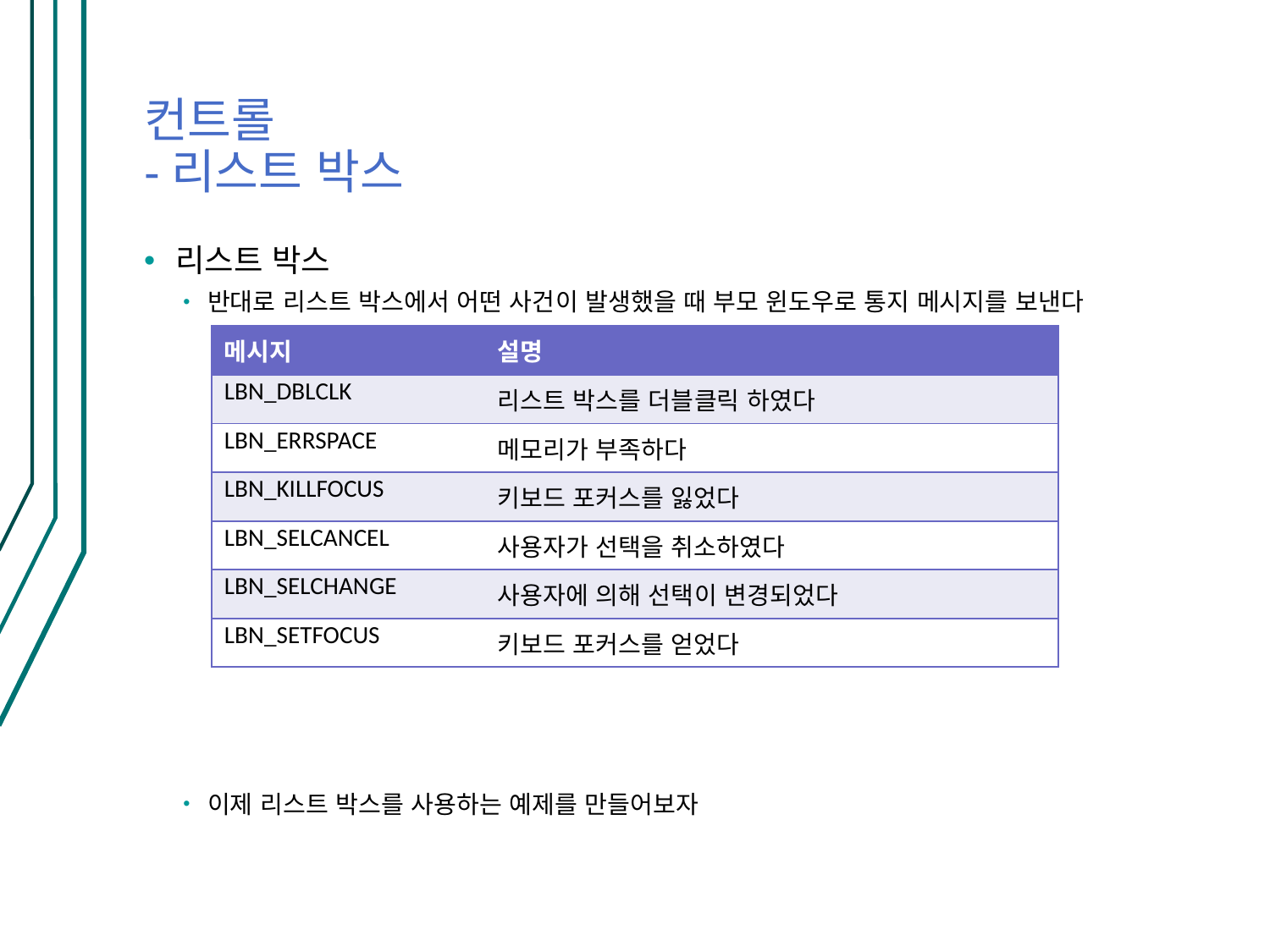

# 컨트롤 -리스트 박스
리스트 박스
반대로 리스트 박스에서 어떤 사건이 발생했을 때 부모 윈도우로 통지 메시지를 보낸다

이제 리스트 박스를 사용하는 예제를 만들어보자

| 메시지 | 설명 |
| --- | --- |
| LBN\_DBLCLK | 리스트 박스를 더블클릭 하였다 |
| LBN\_ERRSPACE | 메모리가 부족하다 |
| LBN\_KILLFOCUS | 키보드 포커스를 잃었다 |
| LBN\_SELCANCEL | 사용자가 선택을 취소하였다 |
| LBN\_SELCHANGE | 사용자에 의해 선택이 변경되었다 |
| LBN\_SETFOCUS | 키보드 포커스를 얻었다 |